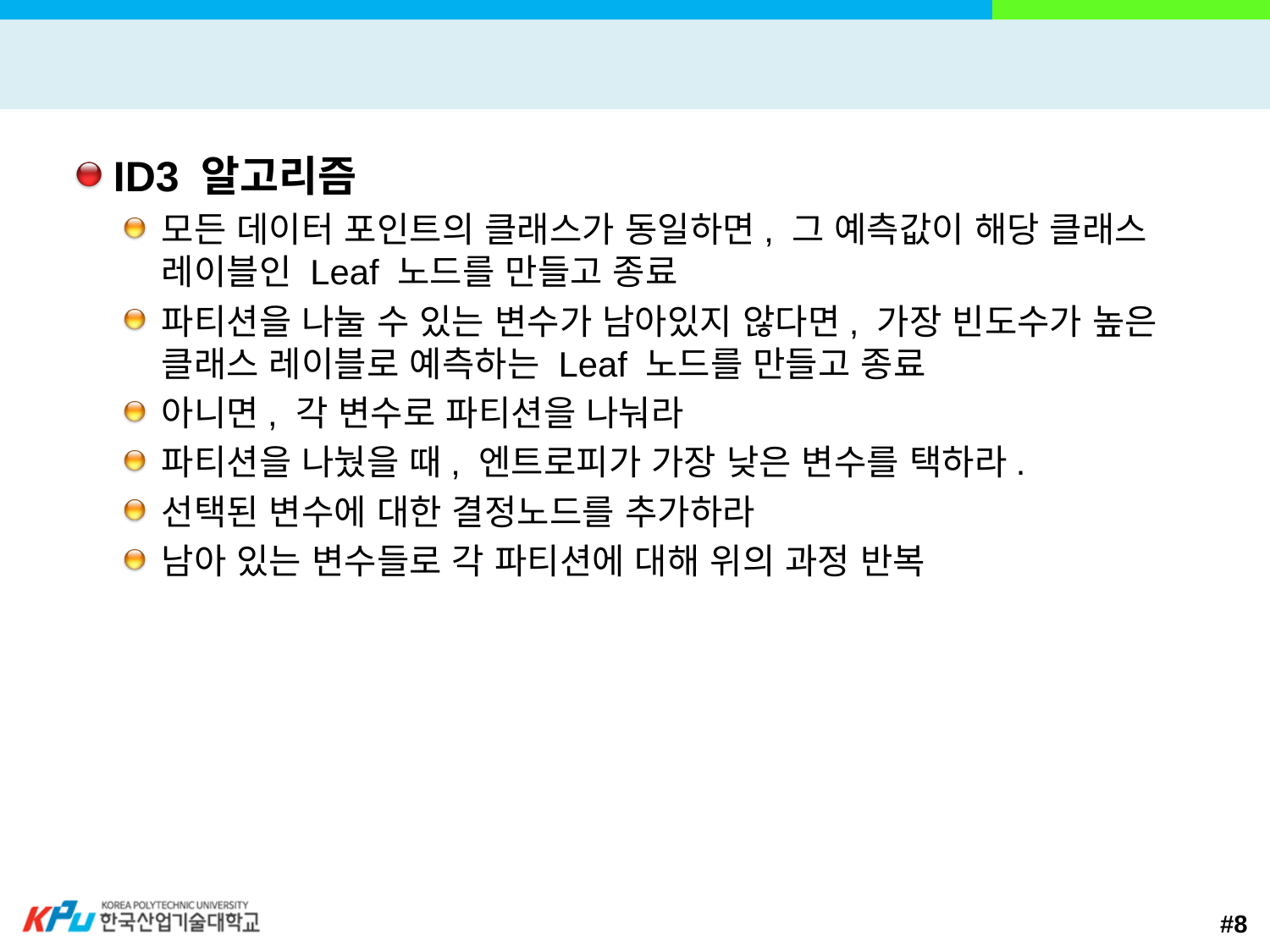

#
ID3 알고리즘
모든 데이터 포인트의 클래스가 동일하면, 그 예측값이 해당 클래스 레이블인 Leaf 노드를 만들고 종료
파티션을 나눌 수 있는 변수가 남아있지 않다면, 가장 빈도수가 높은 클래스 레이블로 예측하는 Leaf 노드를 만들고 종료
아니면, 각 변수로 파티션을 나눠라
파티션을 나눴을 때, 엔트로피가 가장 낮은 변수를 택하라.
선택된 변수에 대한 결정노드를 추가하라
남아 있는 변수들로 각 파티션에 대해 위의 과정 반복